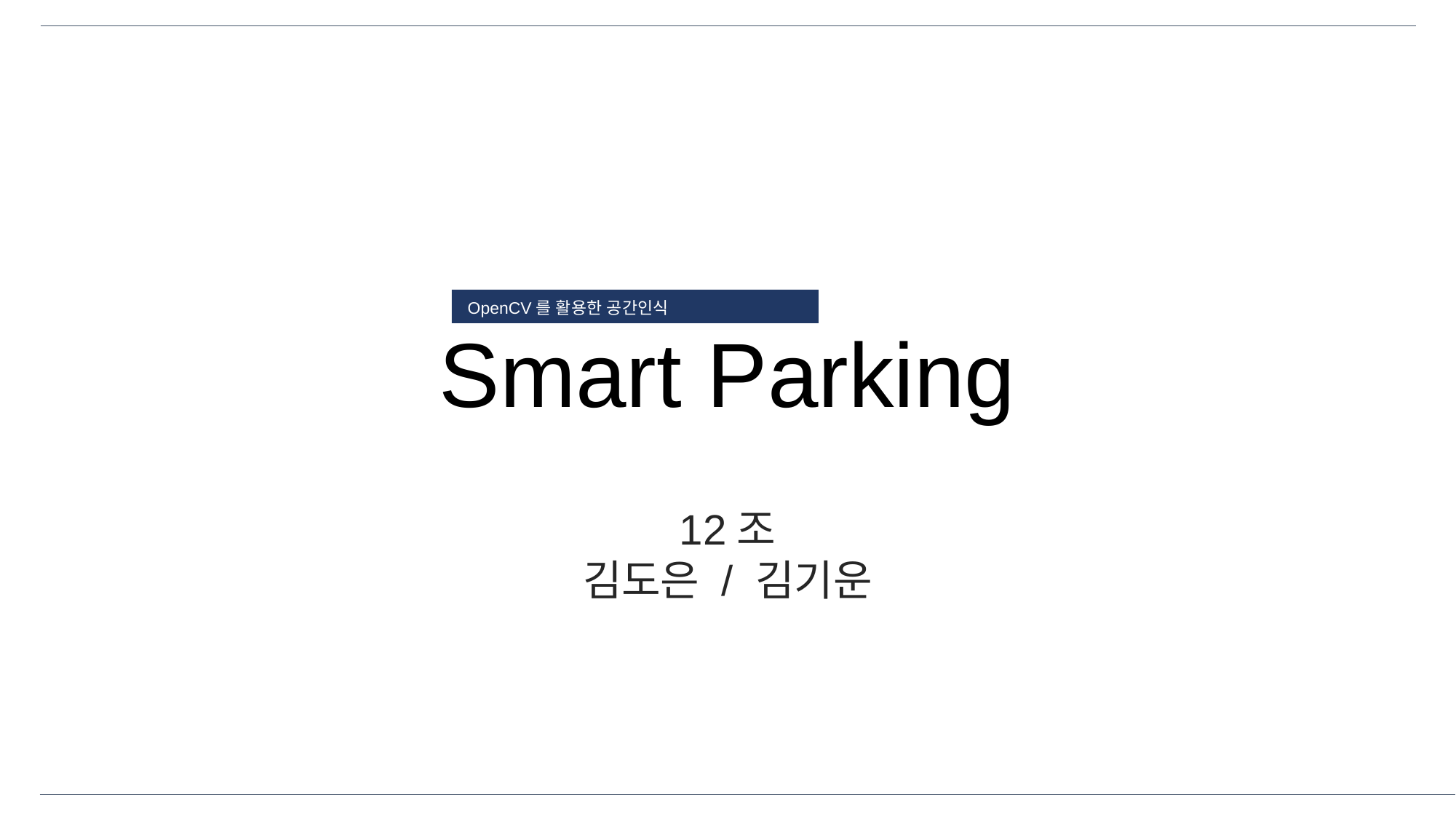

Smart Parking
OpenCV를 활용한 공간인식

12조
김도은 / 김기운